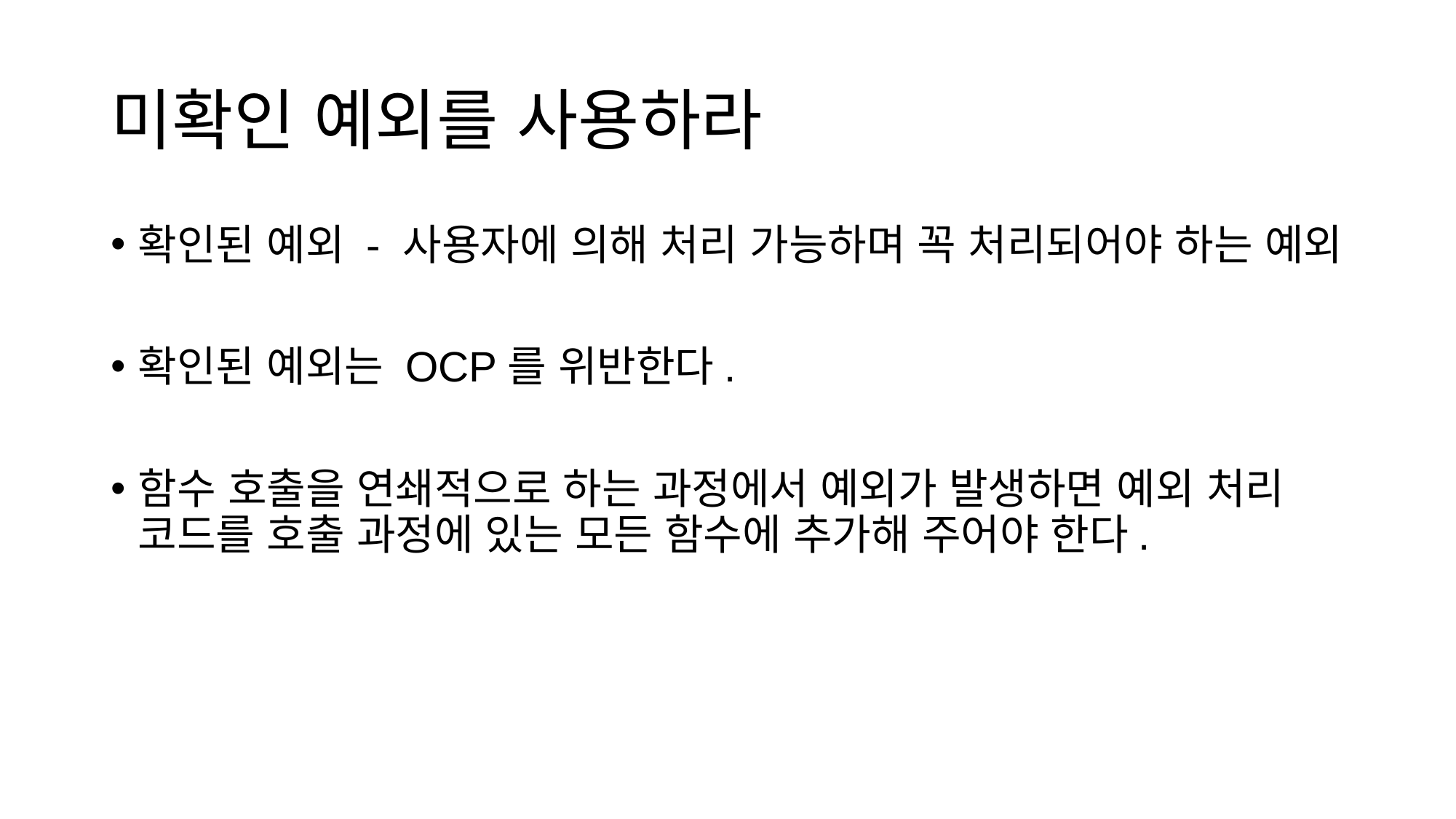

# 미확인 예외를 사용하라
확인된 예외 - 사용자에 의해 처리 가능하며 꼭 처리되어야 하는 예외

확인된 예외는 OCP를 위반한다.

함수 호출을 연쇄적으로 하는 과정에서 예외가 발생하면 예외 처리 코드를 호출 과정에 있는 모든 함수에 추가해 주어야 한다.